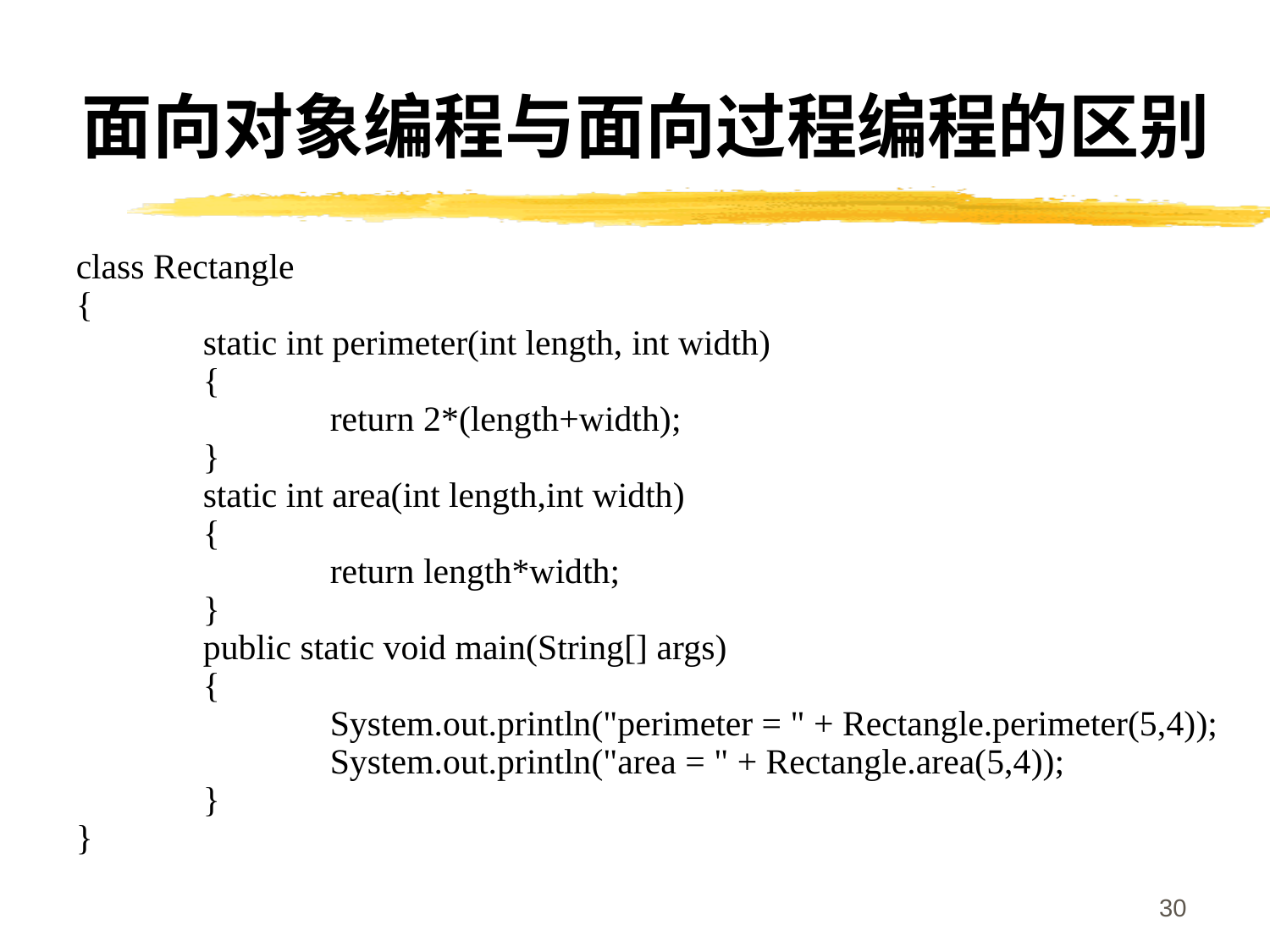

面向对象编程与面向过程编程的区别
class Rectangle
{
	static int perimeter(int length, int width)
	{
		return 2*(length+width);
	}
	static int area(int length,int width)
	{
		return length*width;
	}
	public static void main(String[] args)
	{
		System.out.println("perimeter = " + Rectangle.perimeter(5,4));
		System.out.println("area = " + Rectangle.area(5,4));
	}
}
30